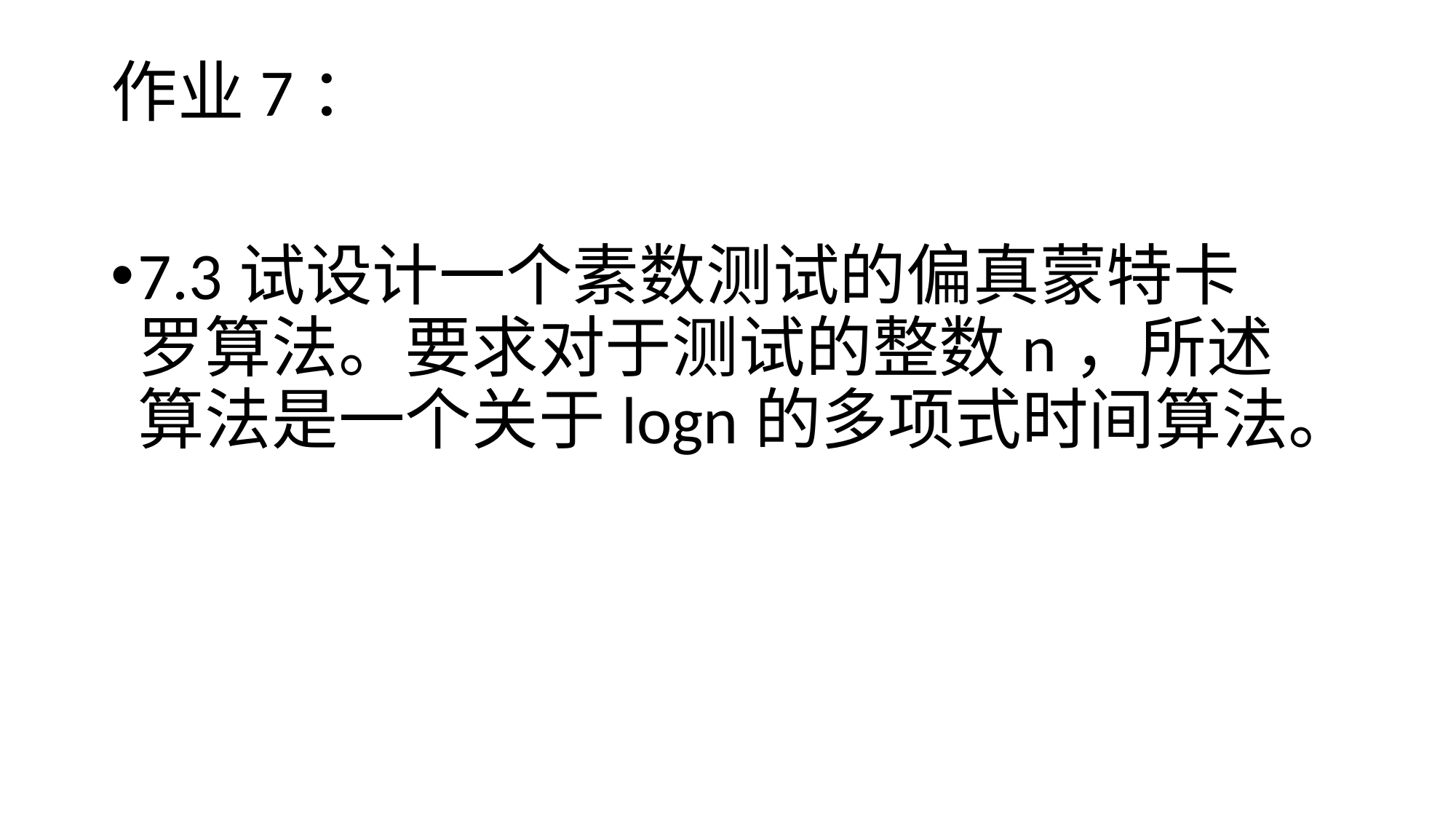

# 作业7：
7.3试设计一个素数测试的偏真蒙特卡罗算法。要求对于测试的整数n，所述算法是一个关于logn的多项式时间算法。